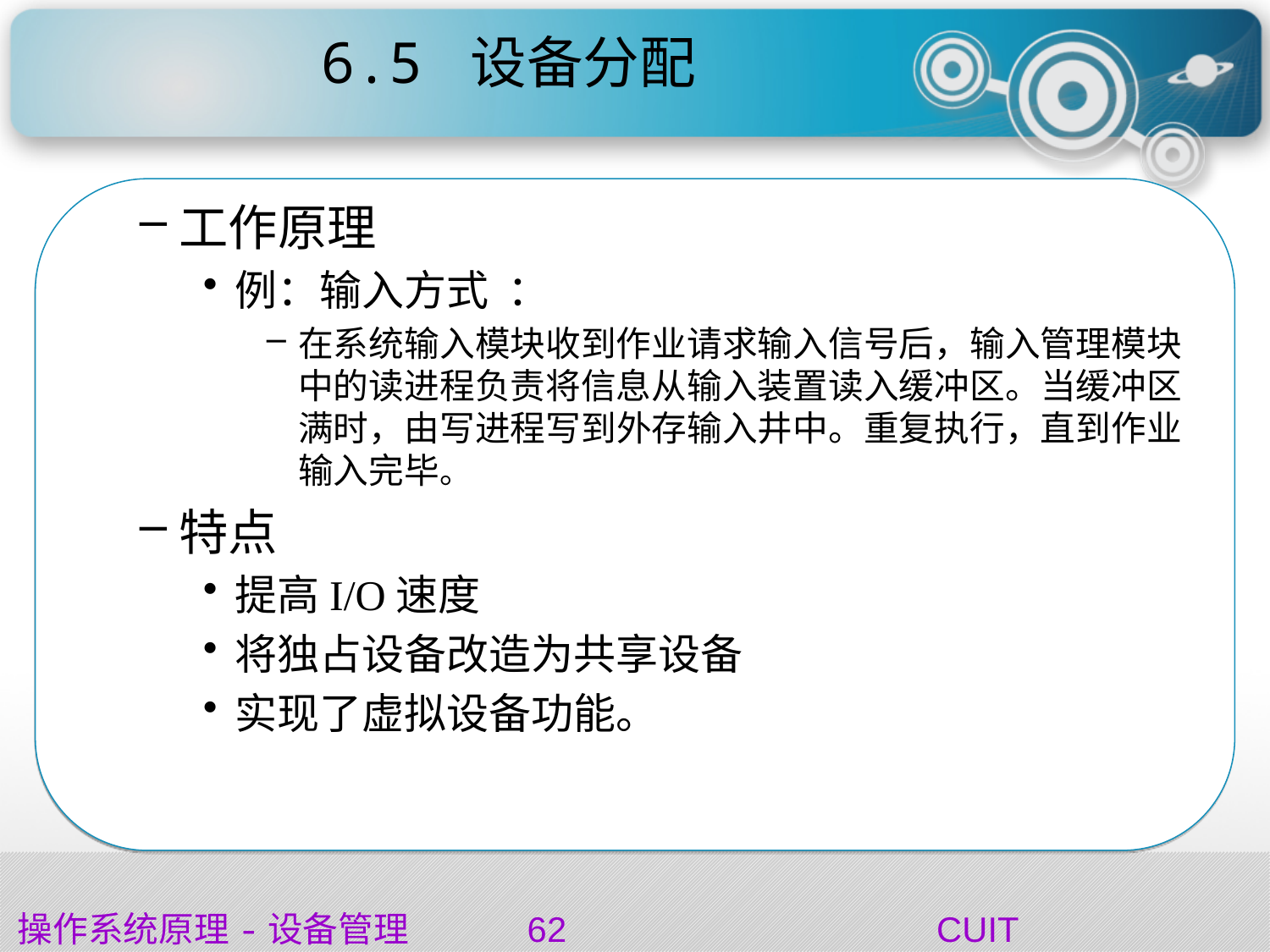

# 6.5 设备分配
工作原理
例：输入方式  ：
在系统输入模块收到作业请求输入信号后，输入管理模块中的读进程负责将信息从输入装置读入缓冲区。当缓冲区满时，由写进程写到外存输入井中。重复执行，直到作业输入完毕。
特点
提高I/O速度
将独占设备改造为共享设备
实现了虚拟设备功能。